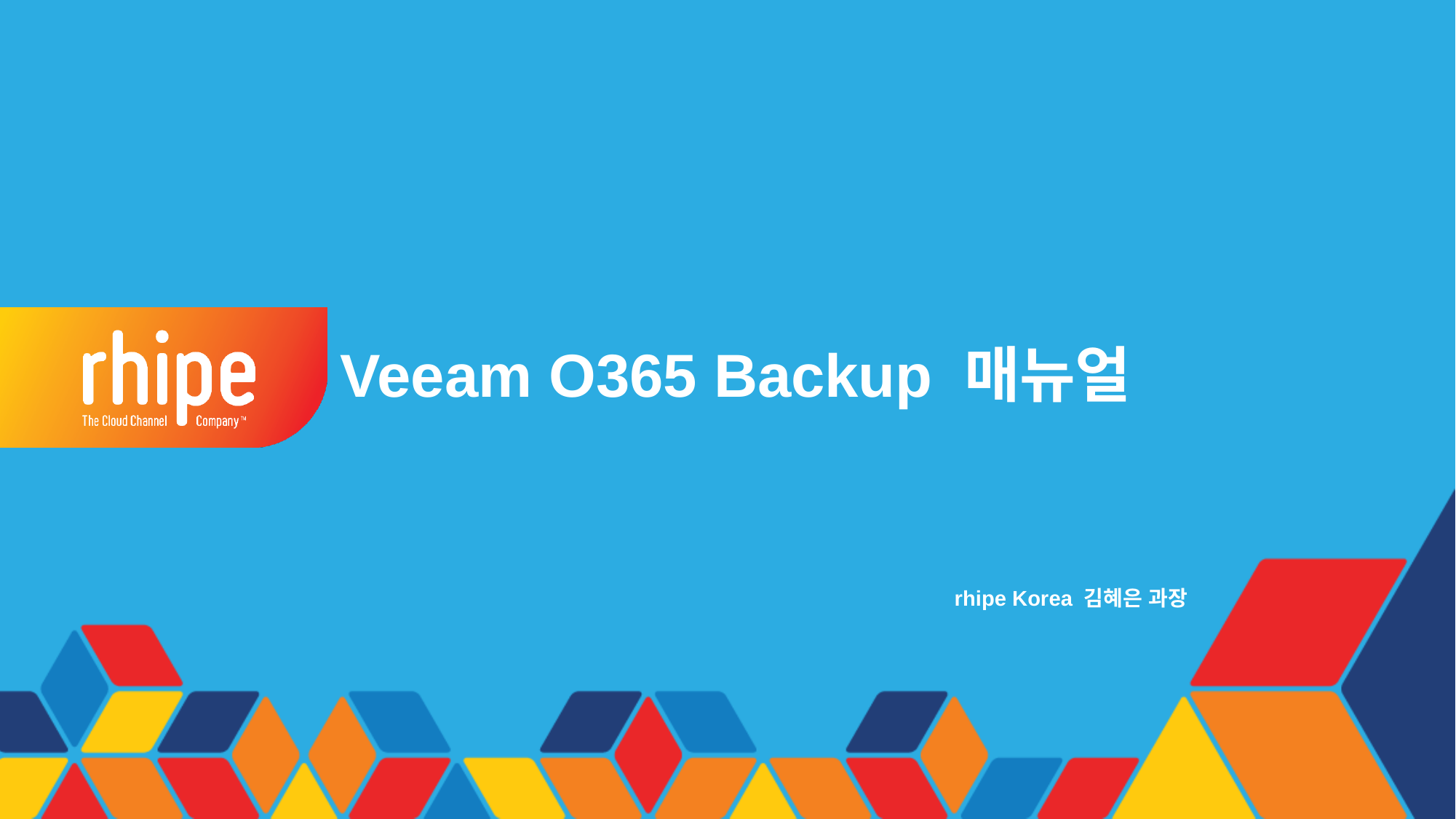

# Veeam O365 Backup 매뉴얼
rhipe Korea 김혜은 과장